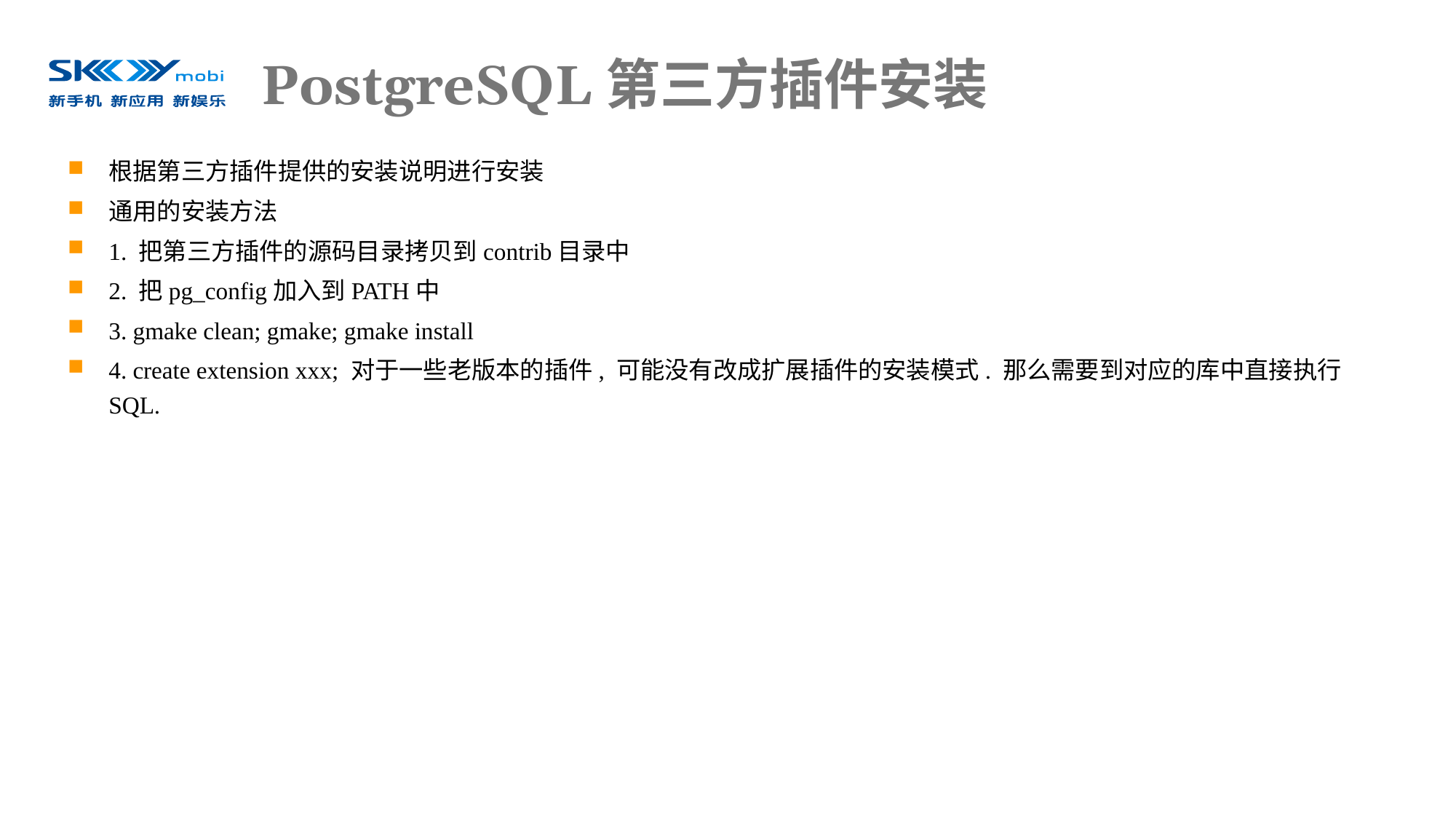

# PostgreSQL第三方插件安装
根据第三方插件提供的安装说明进行安装
通用的安装方法
1. 把第三方插件的源码目录拷贝到contrib目录中
2. 把pg_config加入到PATH中
3. gmake clean; gmake; gmake install
4. create extension xxx; 对于一些老版本的插件, 可能没有改成扩展插件的安装模式. 那么需要到对应的库中直接执行SQL.